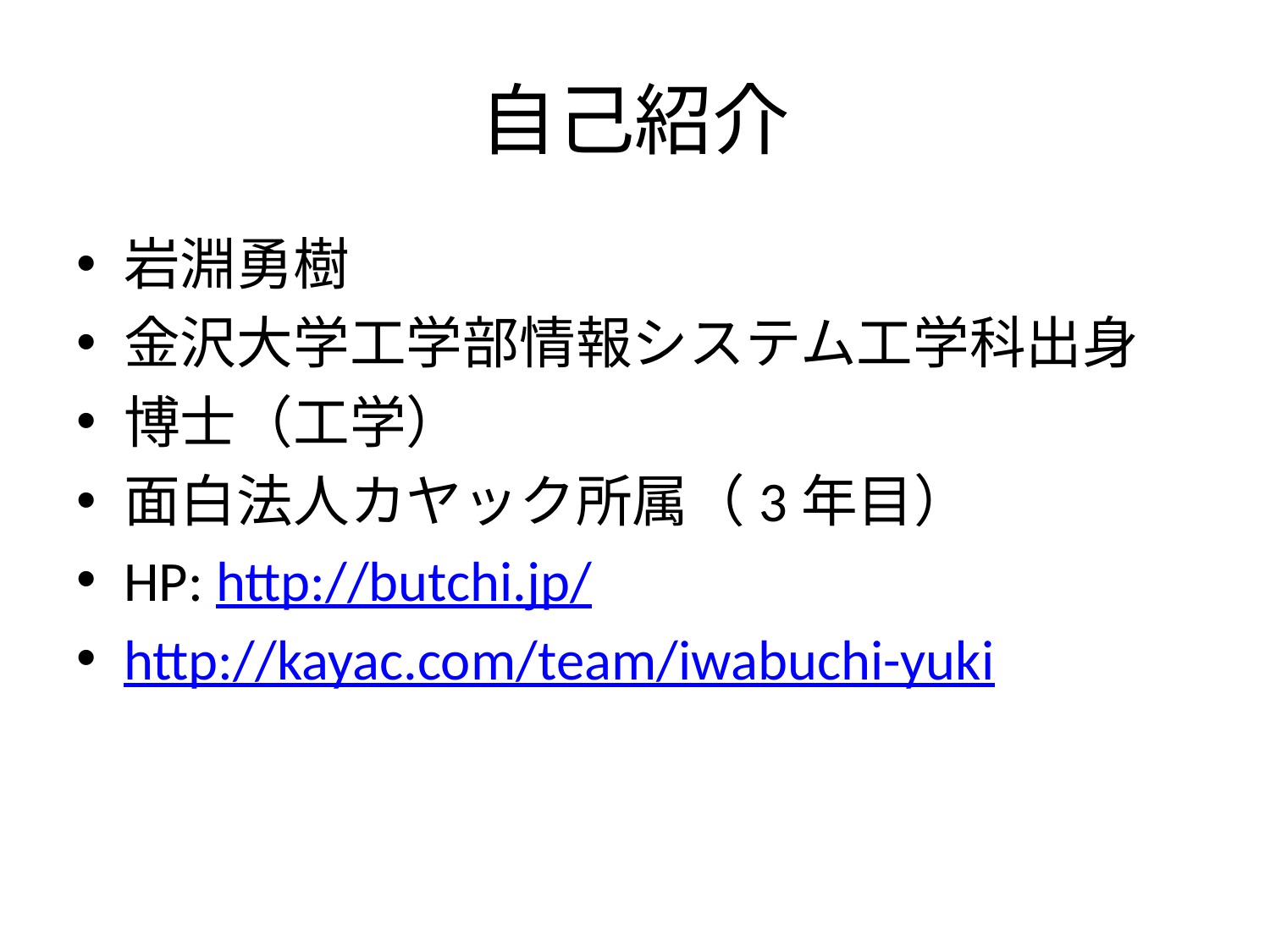

# 自己紹介
岩淵勇樹
金沢大学工学部情報システム工学科出身
博士（工学）
面白法人カヤック所属（3年目）
HP: http://butchi.jp/
http://kayac.com/team/iwabuchi-yuki